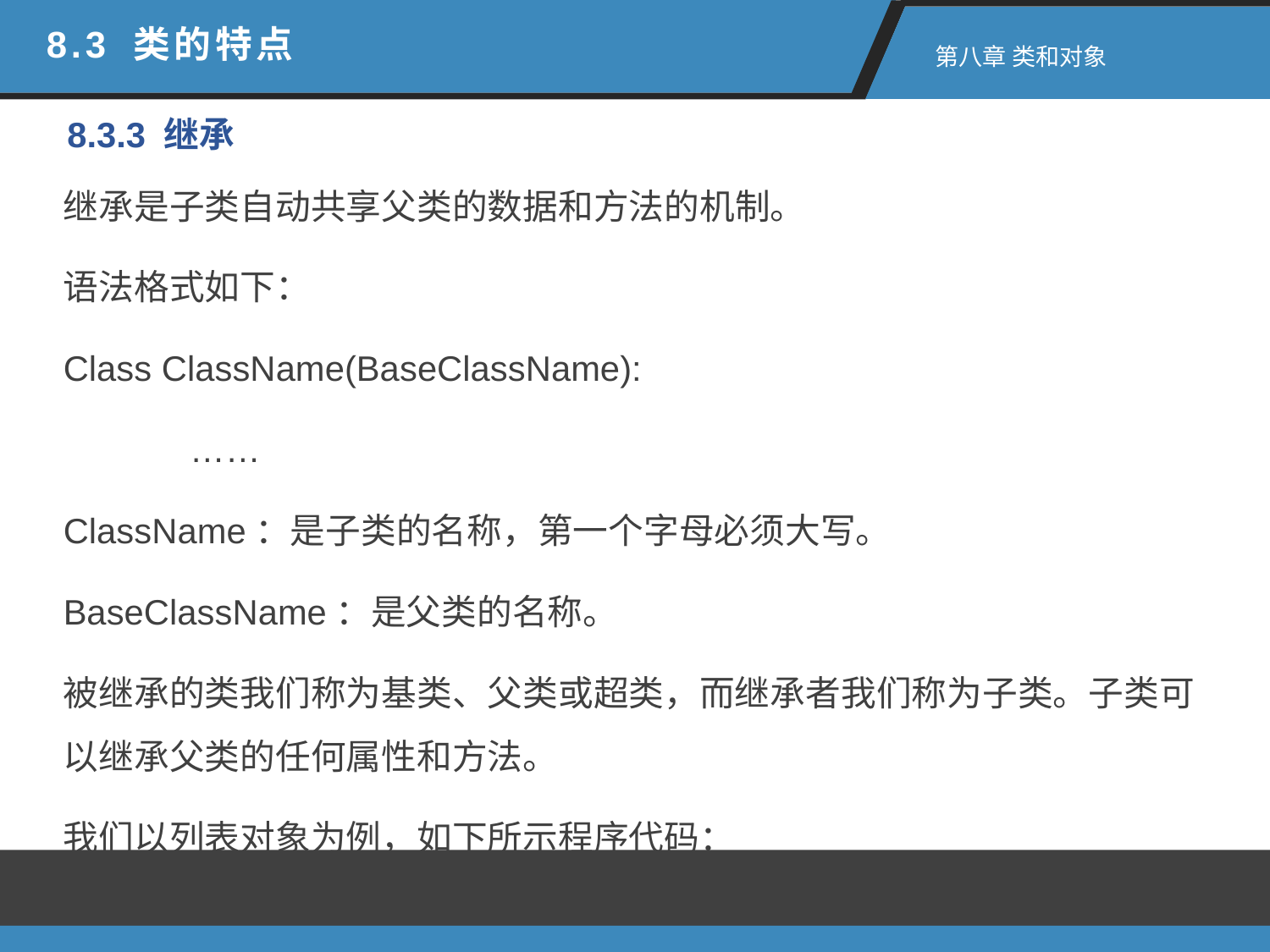

8.3 类的特点
  第八章 类和对象
8.3.3 继承
继承是子类自动共享父类的数据和方法的机制。
语法格式如下：
Class ClassName(BaseClassName):
             ……
ClassName：是子类的名称，第一个字母必须大写。
BaseClassName：是父类的名称。
被继承的类我们称为基类、父类或超类，而继承者我们称为子类。子类可以继承父类的任何属性和方法。
我们以列表对象为例，如下所示程序代码：